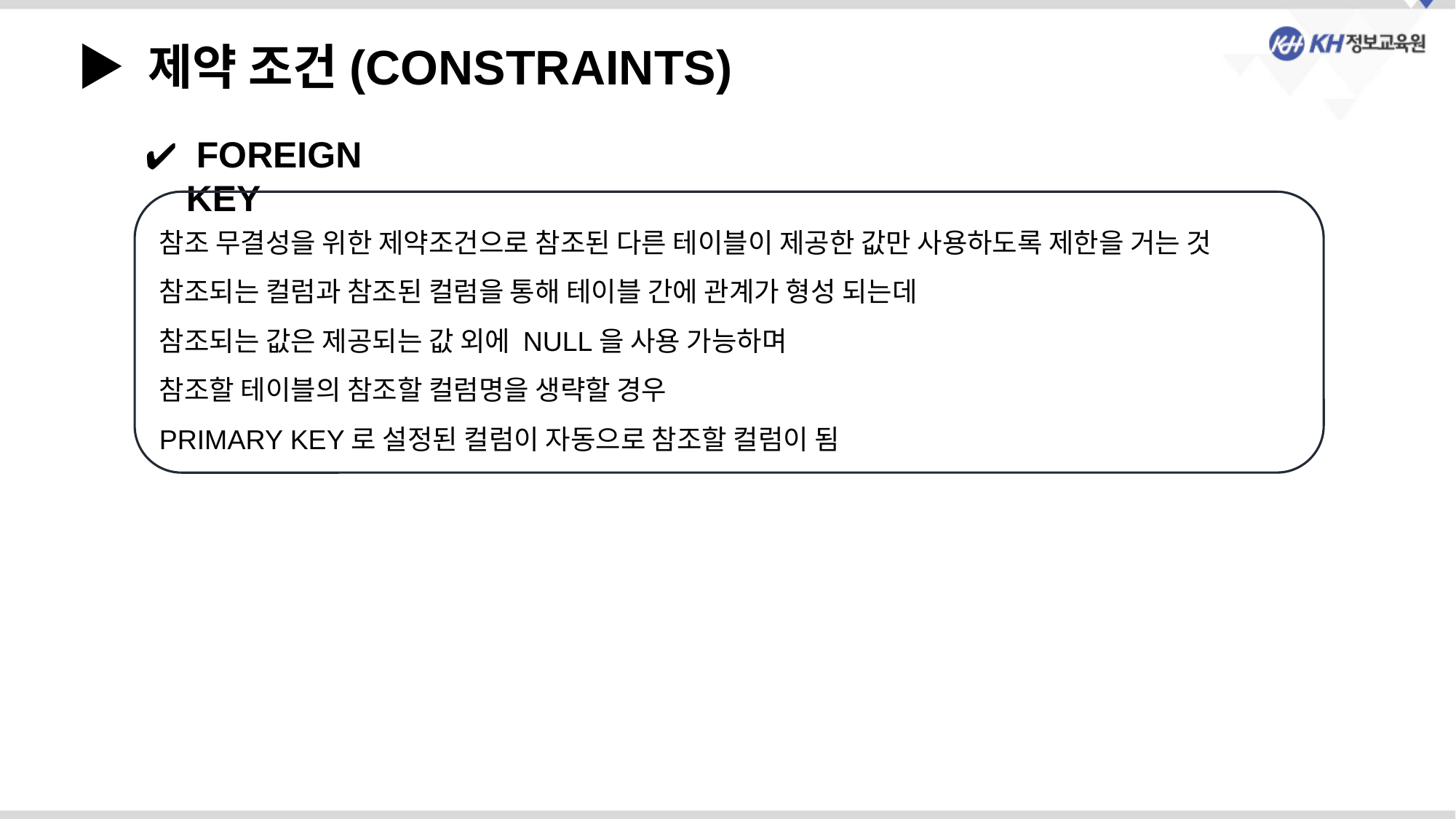

▶ 제약 조건(CONSTRAINTS)
 FOREIGN KEY
참조 무결성을 위한 제약조건으로 참조된 다른 테이블이 제공한 값만 사용하도록 제한을 거는 것
참조되는 컬럼과 참조된 컬럼을 통해 테이블 간에 관계가 형성 되는데
참조되는 값은 제공되는 값 외에 NULL을 사용 가능하며
참조할 테이블의 참조할 컬럼명을 생략할 경우
PRIMARY KEY로 설정된 컬럼이 자동으로 참조할 컬럼이 됨